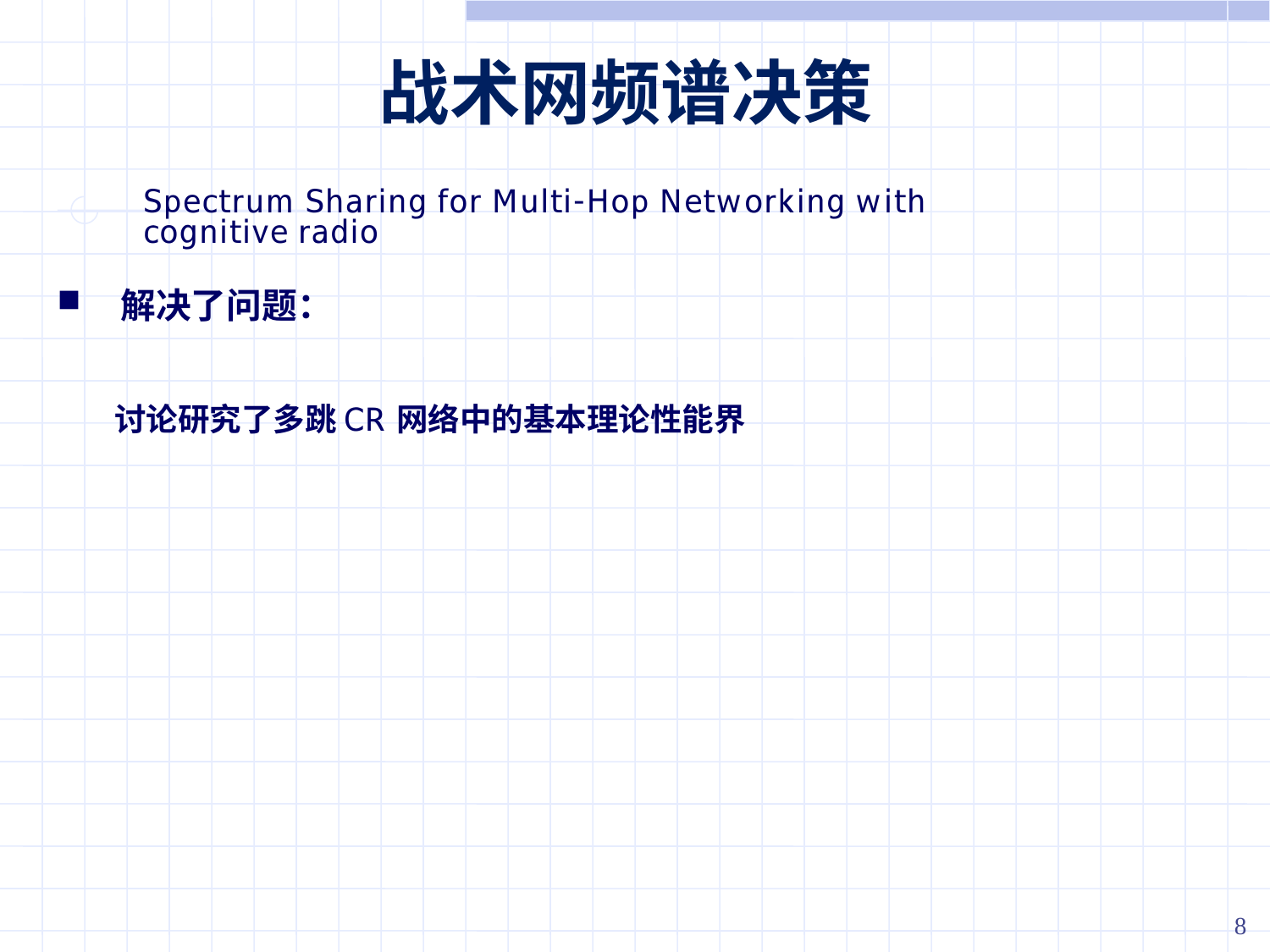

战术网频谱决策
Spectrum Sharing for Multi-Hop Networking with cognitive radio
解决了问题：

讨论研究了多跳CR网络中的基本理论性能界

8